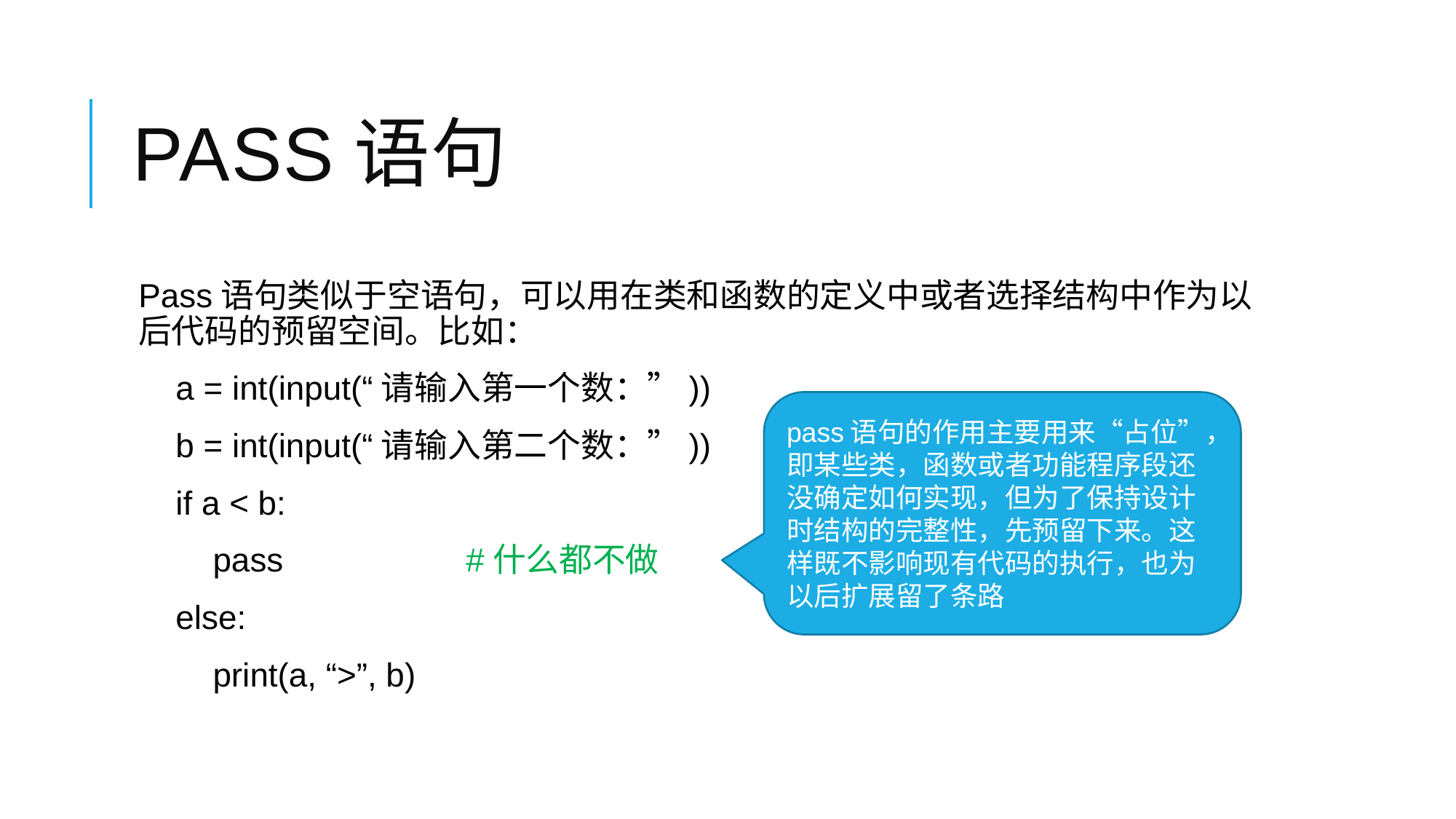

# PASS语句
Pass语句类似于空语句，可以用在类和函数的定义中或者选择结构中作为以后代码的预留空间。比如：
    a = int(input(“请输入第一个数：”))
    b = int(input(“请输入第二个数：”))
    if a < b:
        pass		#什么都不做
    else:
        print(a, “>”, b)

pass语句的作用主要用来“占位”，即某些类，函数或者功能程序段还没确定如何实现，但为了保持设计时结构的完整性，先预留下来。这样既不影响现有代码的执行，也为以后扩展留了条路